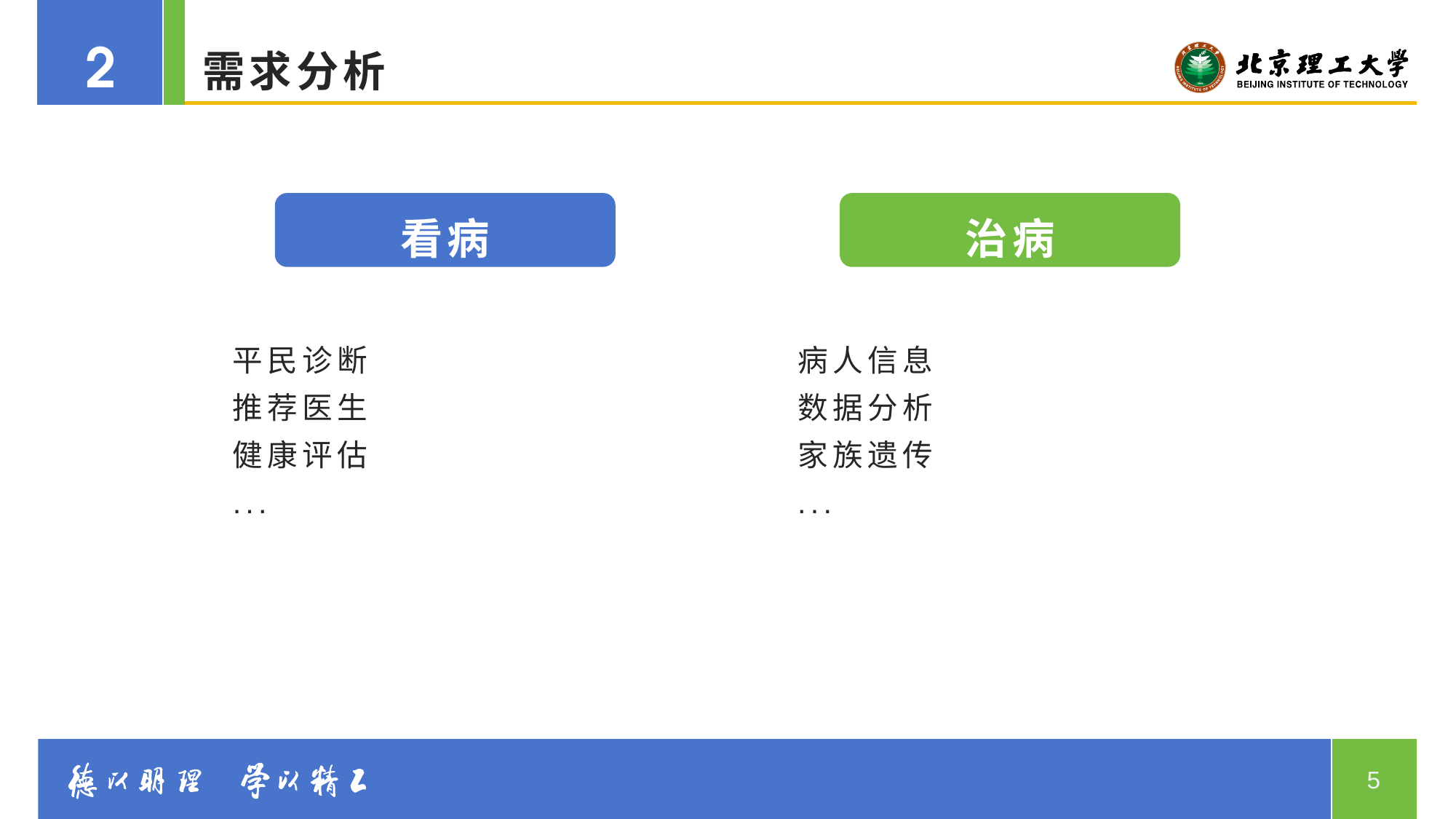

2
# 需求分析
看病
治病
平民诊断
推荐医生
健康评估
...
病人信息
数据分析
家族遗传
...